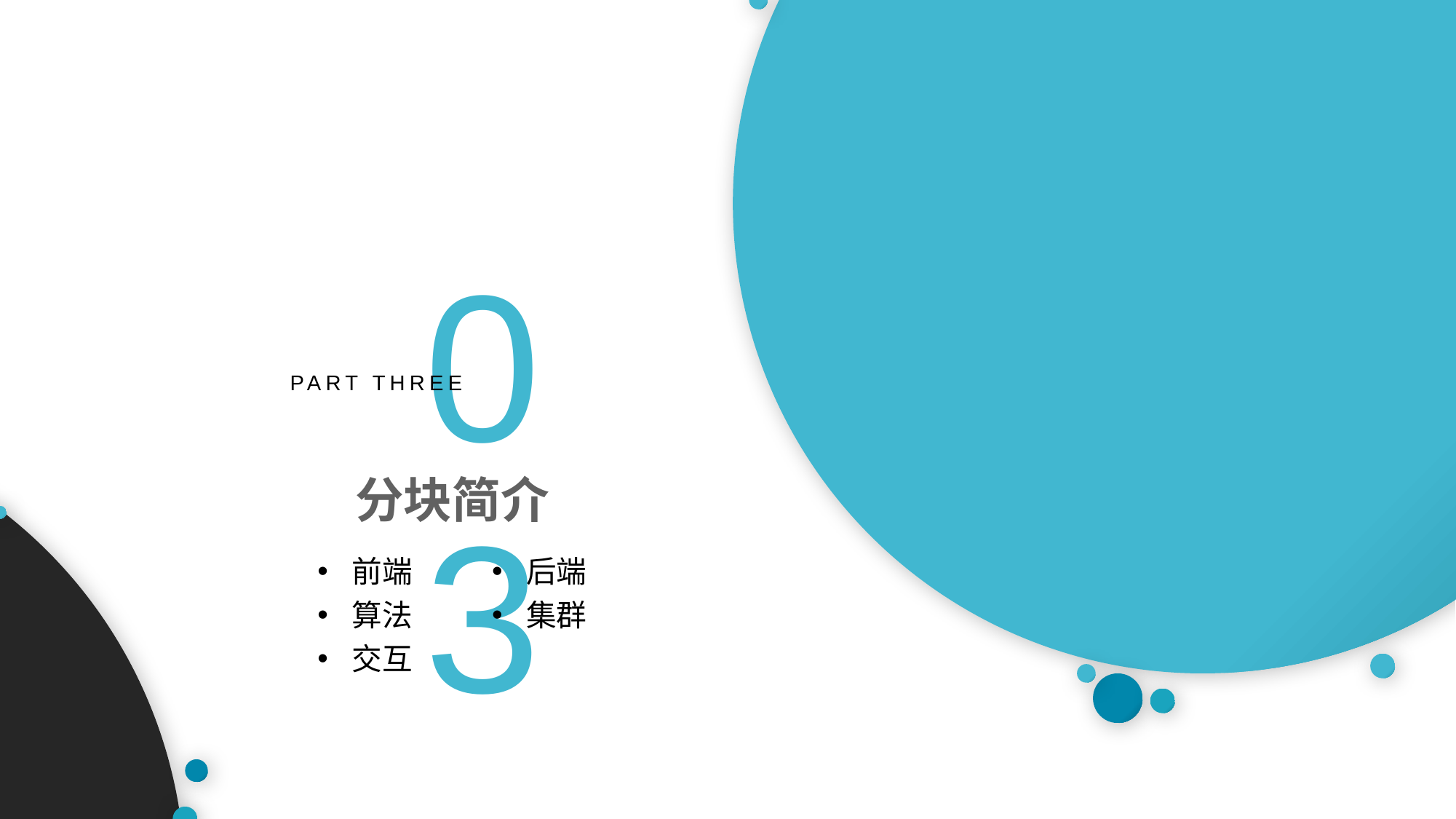

03
PART THREE
分块简介

前端
算法
交互

后端
集群